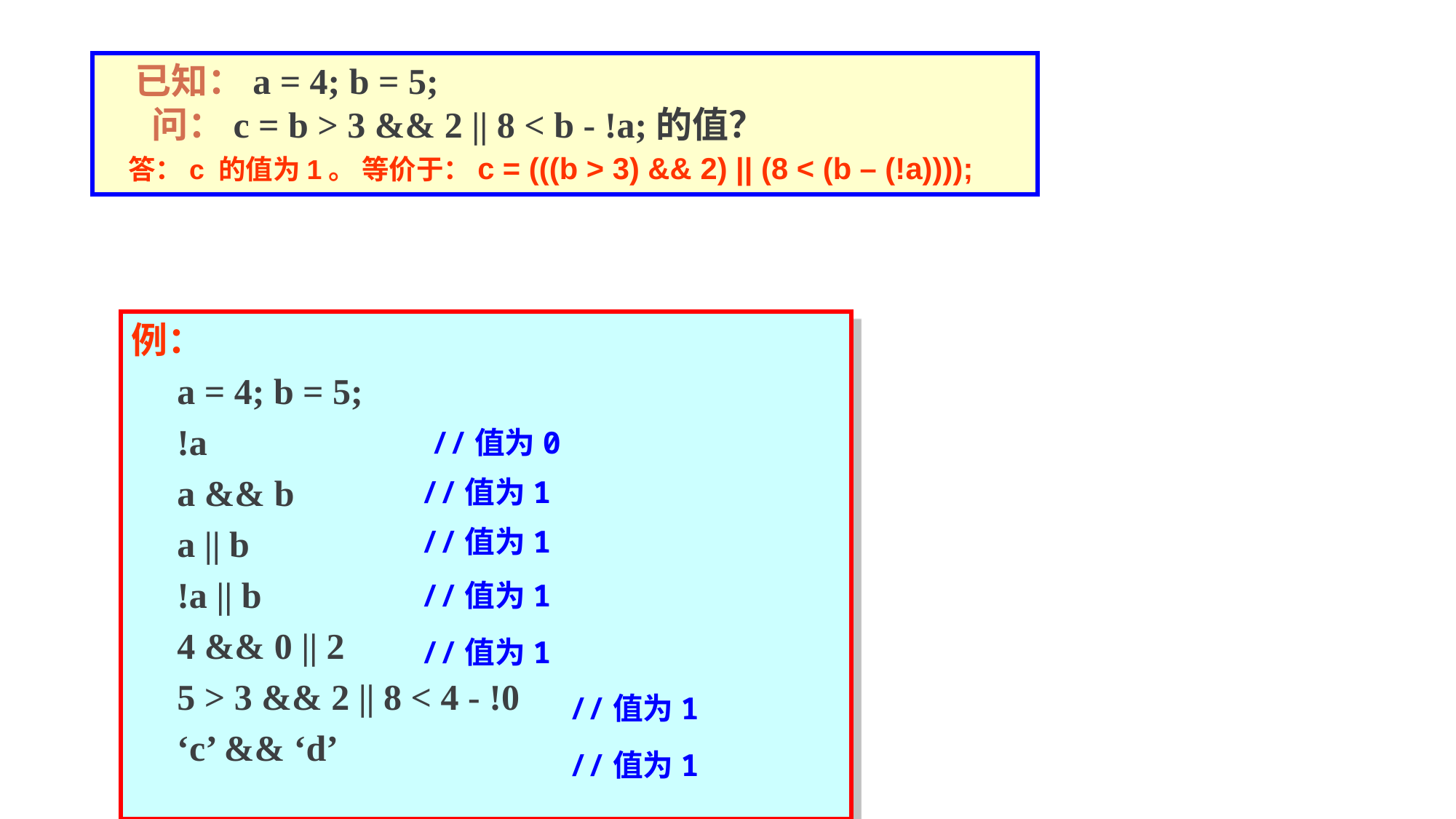

已知：a = 4; b = 5;
 问：c = b > 3 && 2 || 8 < b - !a;的值？

答：c 的值为1。 等价于：c = (((b > 3) && 2) || (8 < (b – (!a))));
例：
     a = 4; b = 5;
     !a
     a && b
     a || b
     !a || b
     4 && 0 || 2
     5 > 3 && 2 || 8 < 4 - !0
     ‘c’ && ‘d’
//值为0
//值为1
//值为1
//值为1
//值为1
//值为1
//值为1